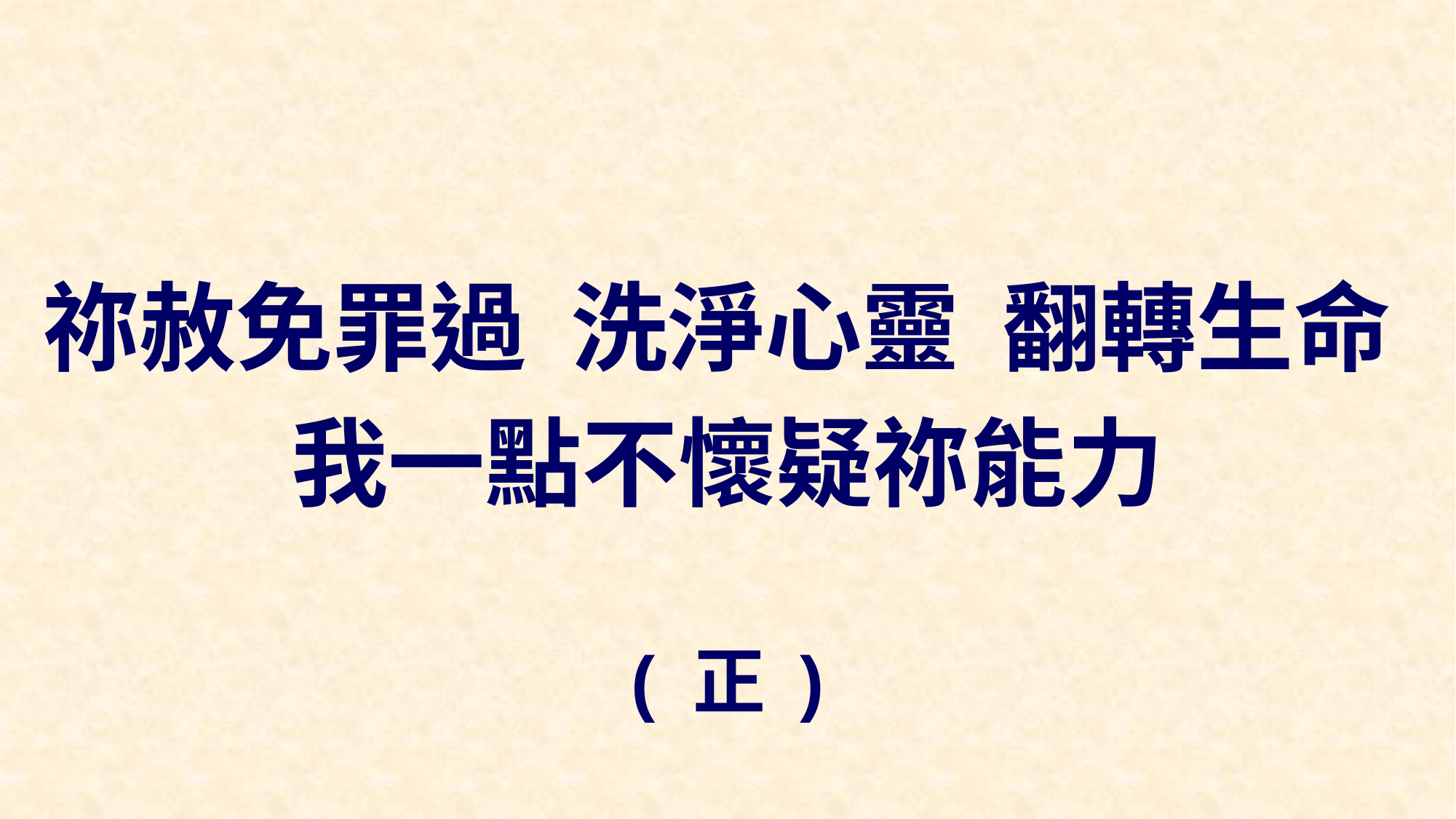

祢赦免罪過  洗淨心靈  翻轉生命
我一點不懷疑祢能力
( 正 )